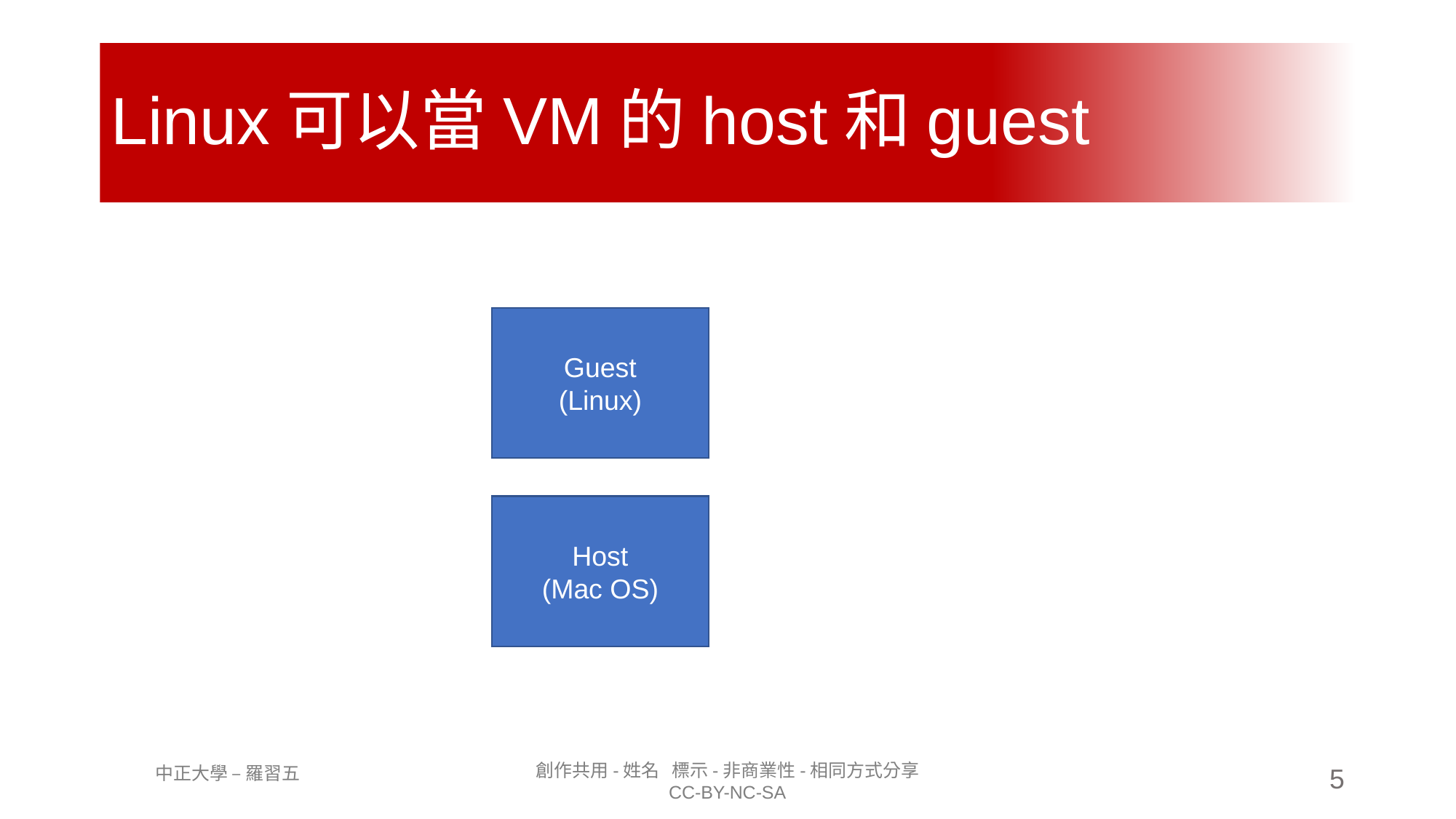

# Linux可以當VM的host和guest
Guest
(Linux)
Host
(Mac OS)